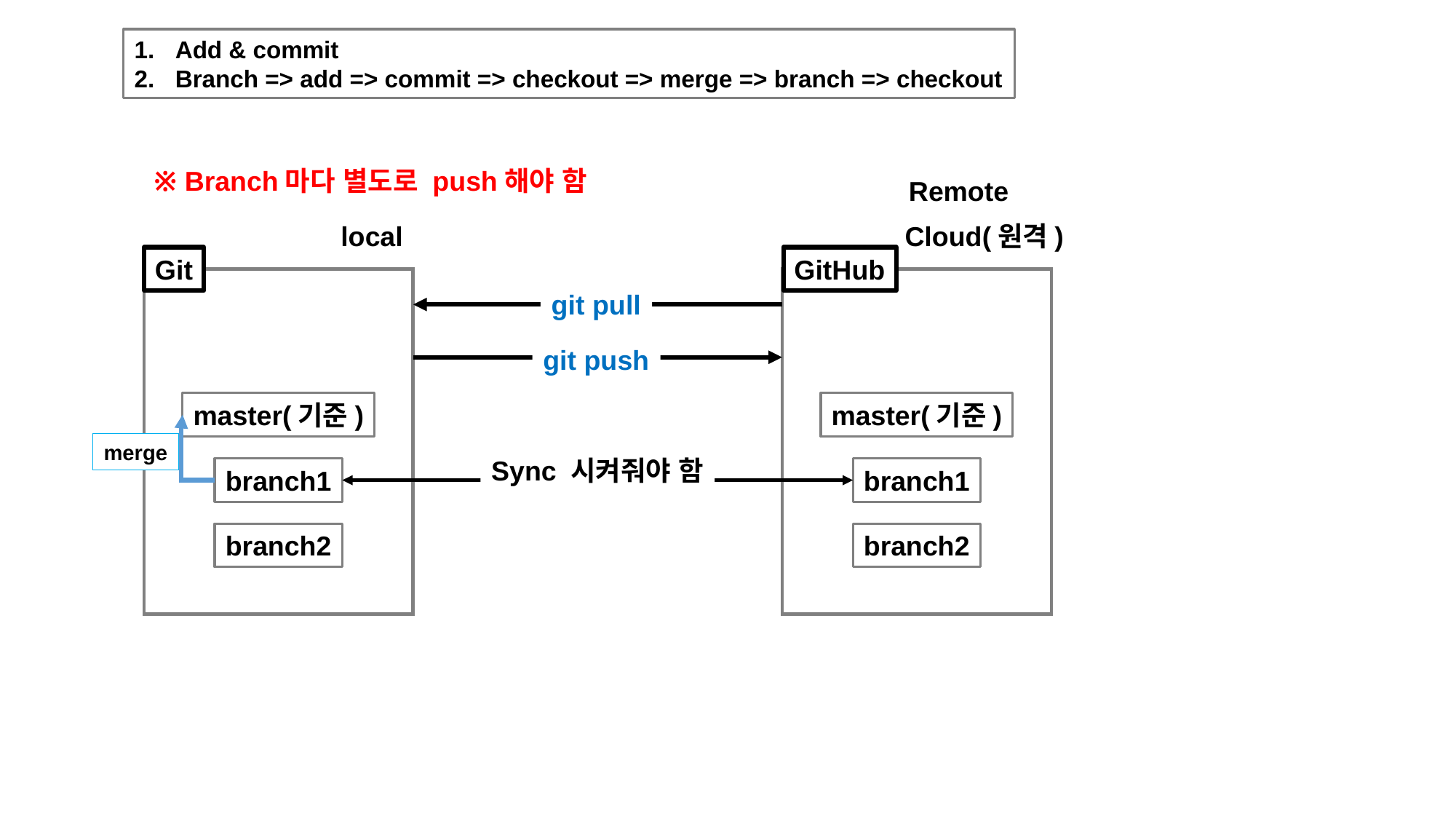

Add & commit
Branch => add => commit => checkout => merge => branch => checkout
※ Branch마다 별도로 push해야 함
Remote
local
Cloud(원격)
Git
GitHub

git pull
git push
master(기준)
master(기준)
merge
Sync 시켜줘야 함
branch1
branch1
branch2
branch2